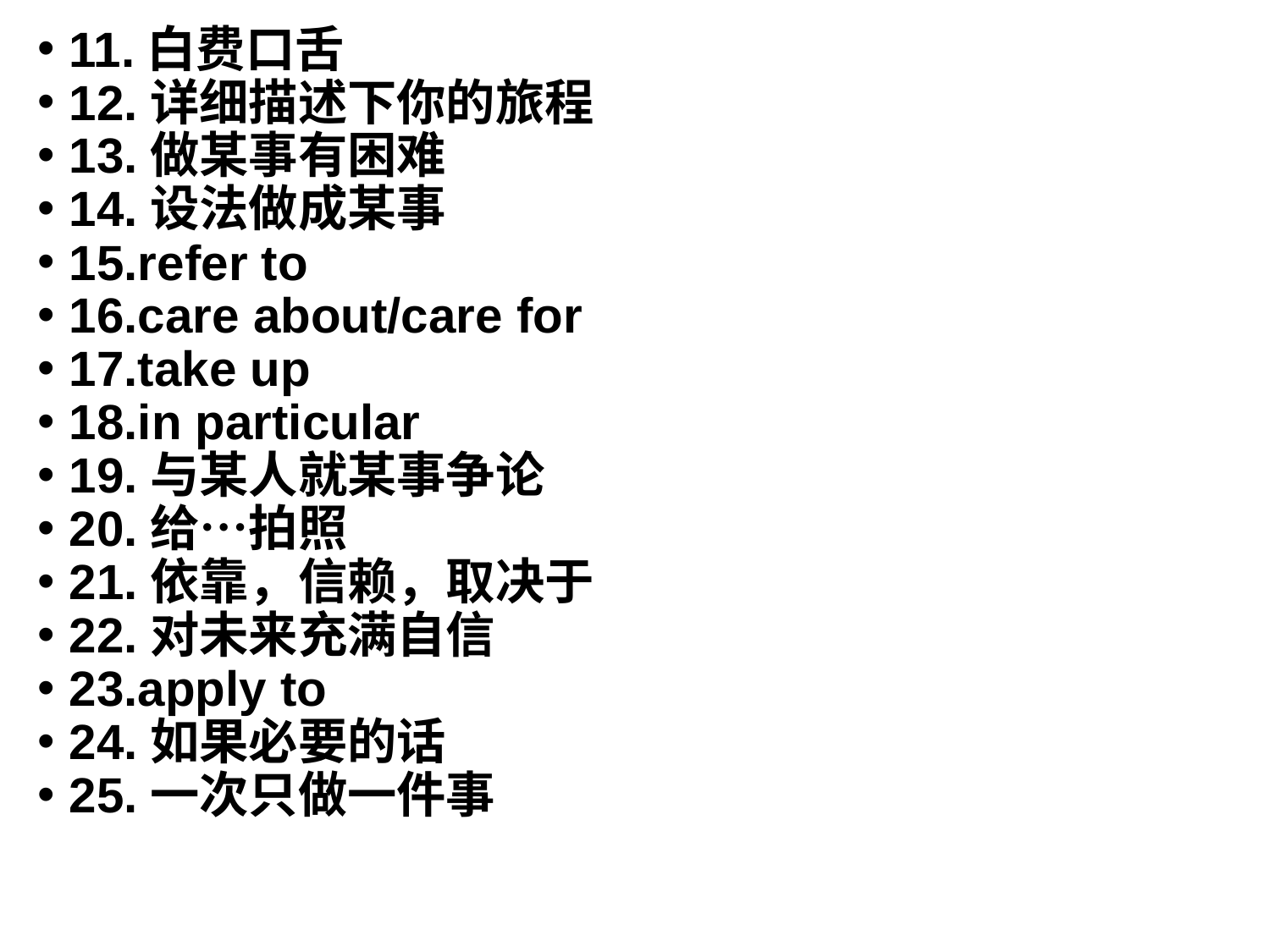

11.白费口舌
12.详细描述下你的旅程
13.做某事有困难
14.设法做成某事
15.refer to
16.care about/care for
17.take up
18.in particular
19.与某人就某事争论
20.给…拍照
21.依靠，信赖，取决于
22.对未来充满自信
23.apply to
24.如果必要的话
25.一次只做一件事